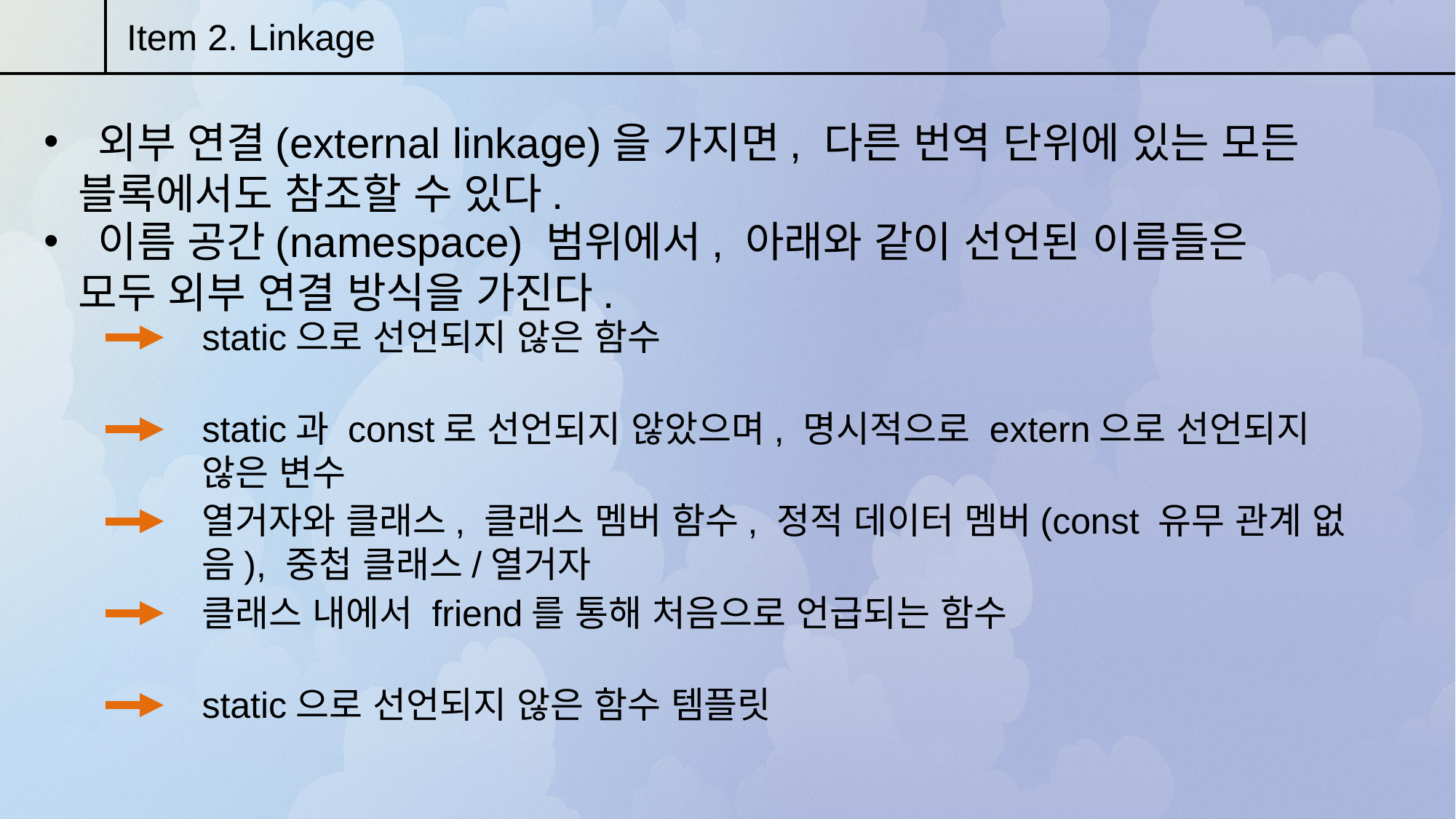

Item 2. Linkage
 외부 연결(external linkage)을 가지면, 다른 번역 단위에 있는 모든 블록에서도 참조할 수 있다.
 이름 공간(namespace) 범위에서, 아래와 같이 선언된 이름들은 모두 외부 연결 방식을 가진다.
static으로 선언되지 않은 함수
static과 const로 선언되지 않았으며, 명시적으로 extern으로 선언되지 않은 변수
열거자와 클래스, 클래스 멤버 함수, 정적 데이터 멤버(const 유무 관계 없음), 중첩 클래스/열거자
클래스 내에서 friend를 통해 처음으로 언급되는 함수
static으로 선언되지 않은 함수 템플릿